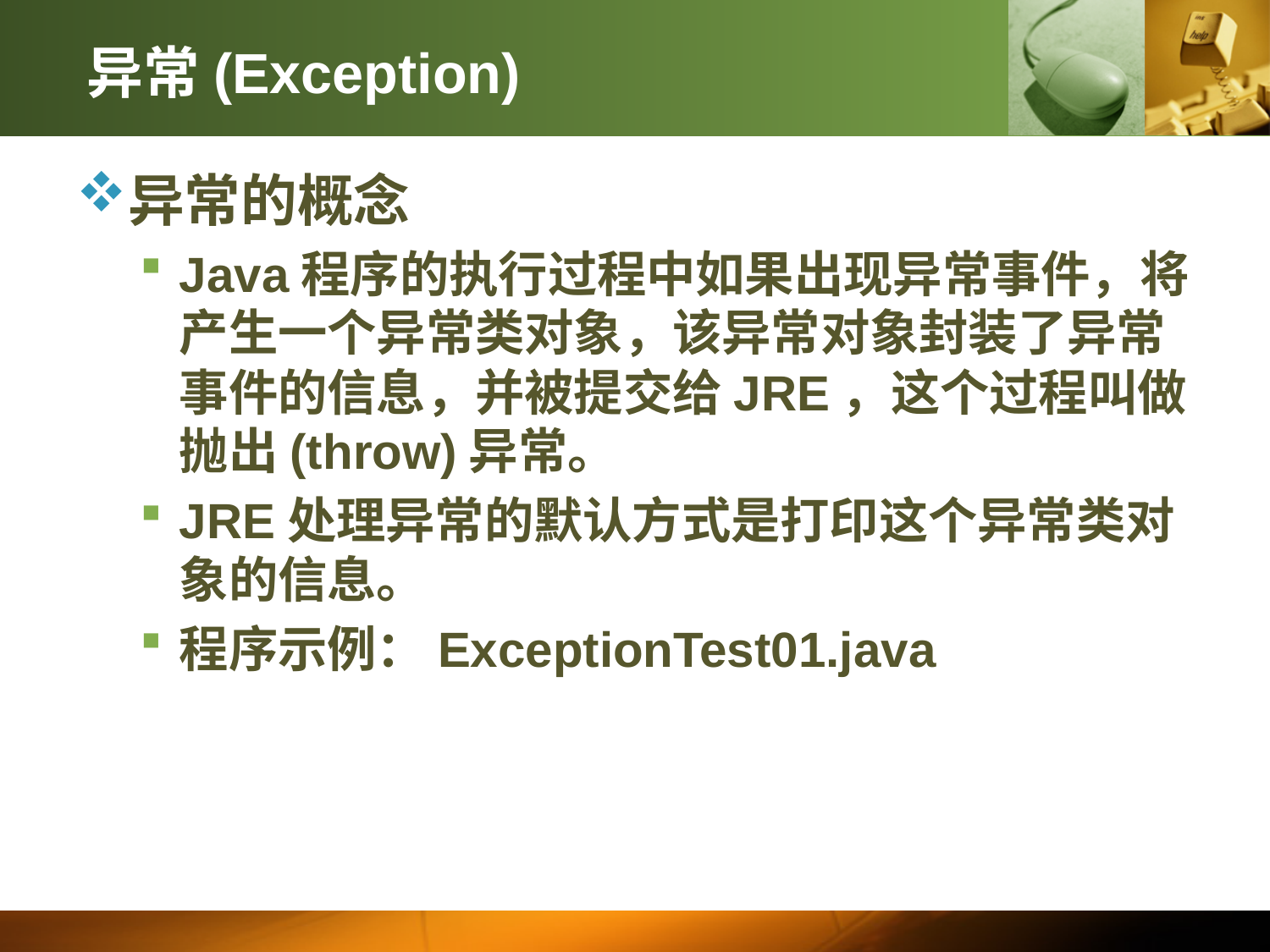

异常(Exception)
异常的概念
Java程序的执行过程中如果出现异常事件，将产生一个异常类对象，该异常对象封装了异常事件的信息，并被提交给JRE，这个过程叫做抛出(throw)异常。
JRE处理异常的默认方式是打印这个异常类对象的信息。
程序示例：ExceptionTest01.java